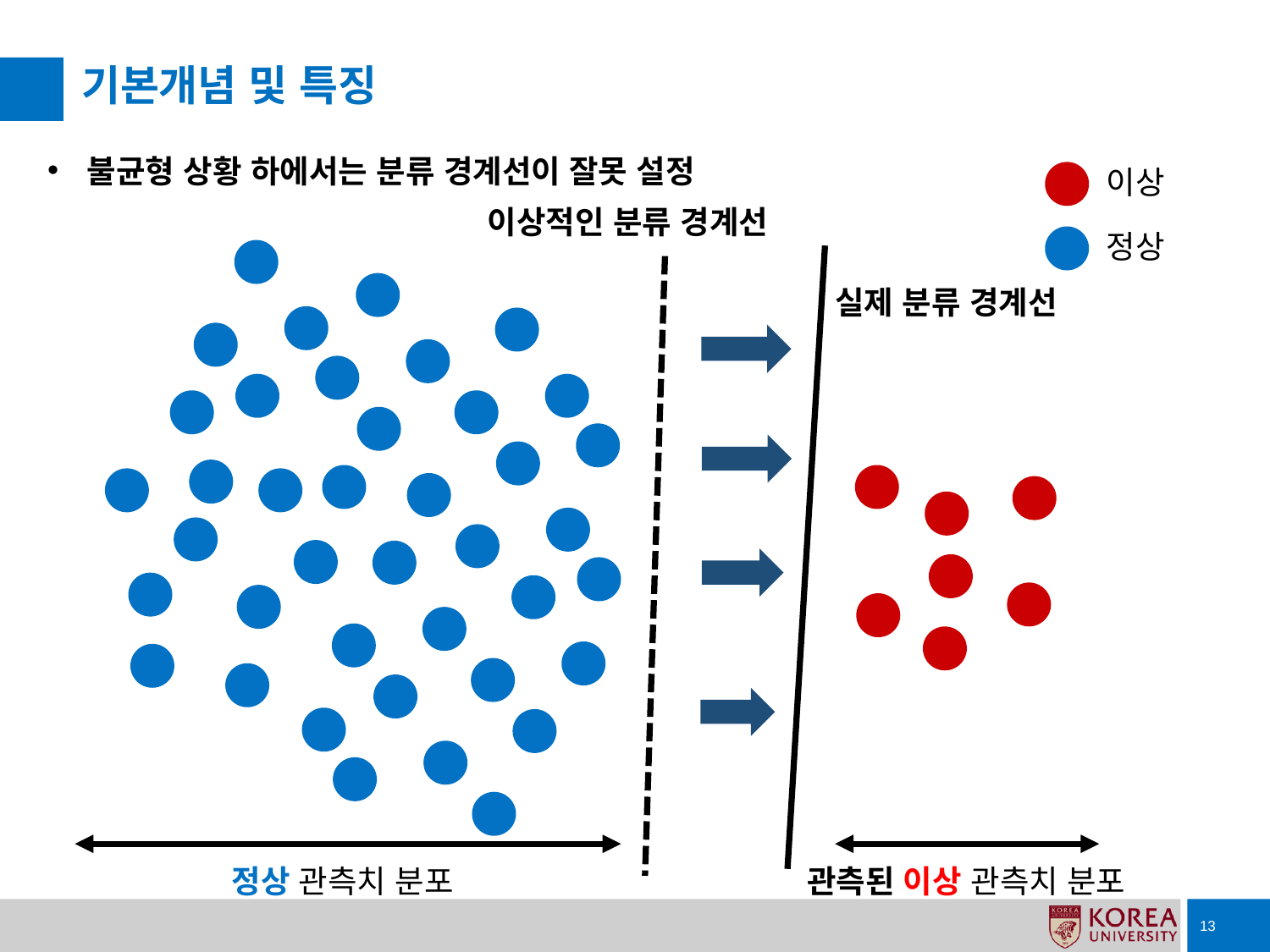

# 기본개념 및 특징

불균형 상황 하에서는 분류 경계선이 잘못 설정
이상

이상적인 분류 경계선
정상

실제 분류 경계선

정상 관측치 분포
관측된 이상 관측치 분포